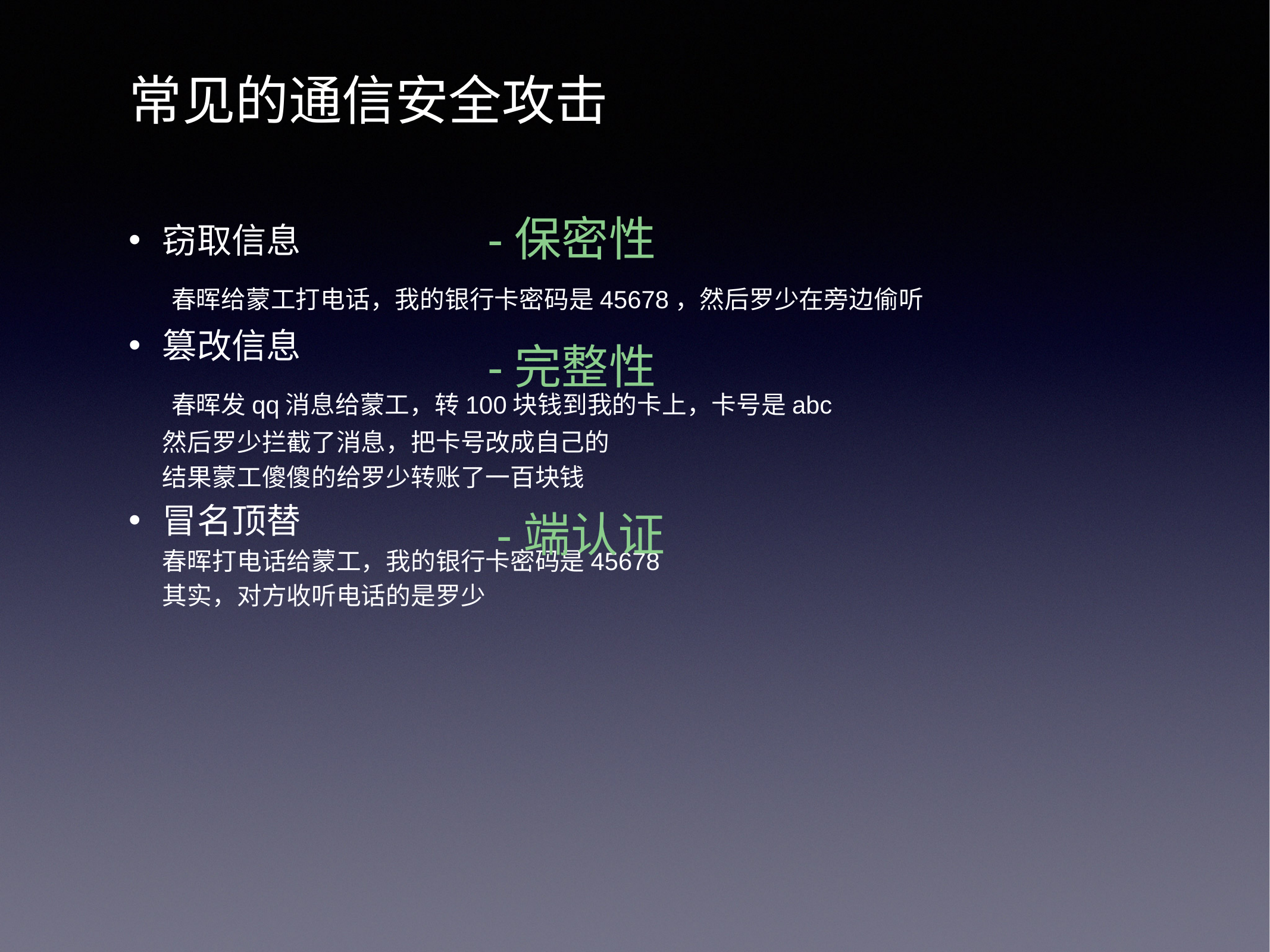

# 常见的通信安全攻击
-保密性
窃取信息
   春晖给蒙工打电话，我的银行卡密码是45678，然后罗少在旁边偷听
篡改信息
   春晖发qq消息给蒙工，转100块钱到我的卡上，卡号是abc
	然后罗少拦截了消息，把卡号改成自己的
	结果蒙工傻傻的给罗少转账了一百块钱
冒名顶替
	春晖打电话给蒙工，我的银行卡密码是45678
	其实，对方收听电话的是罗少
-完整性
-端认证